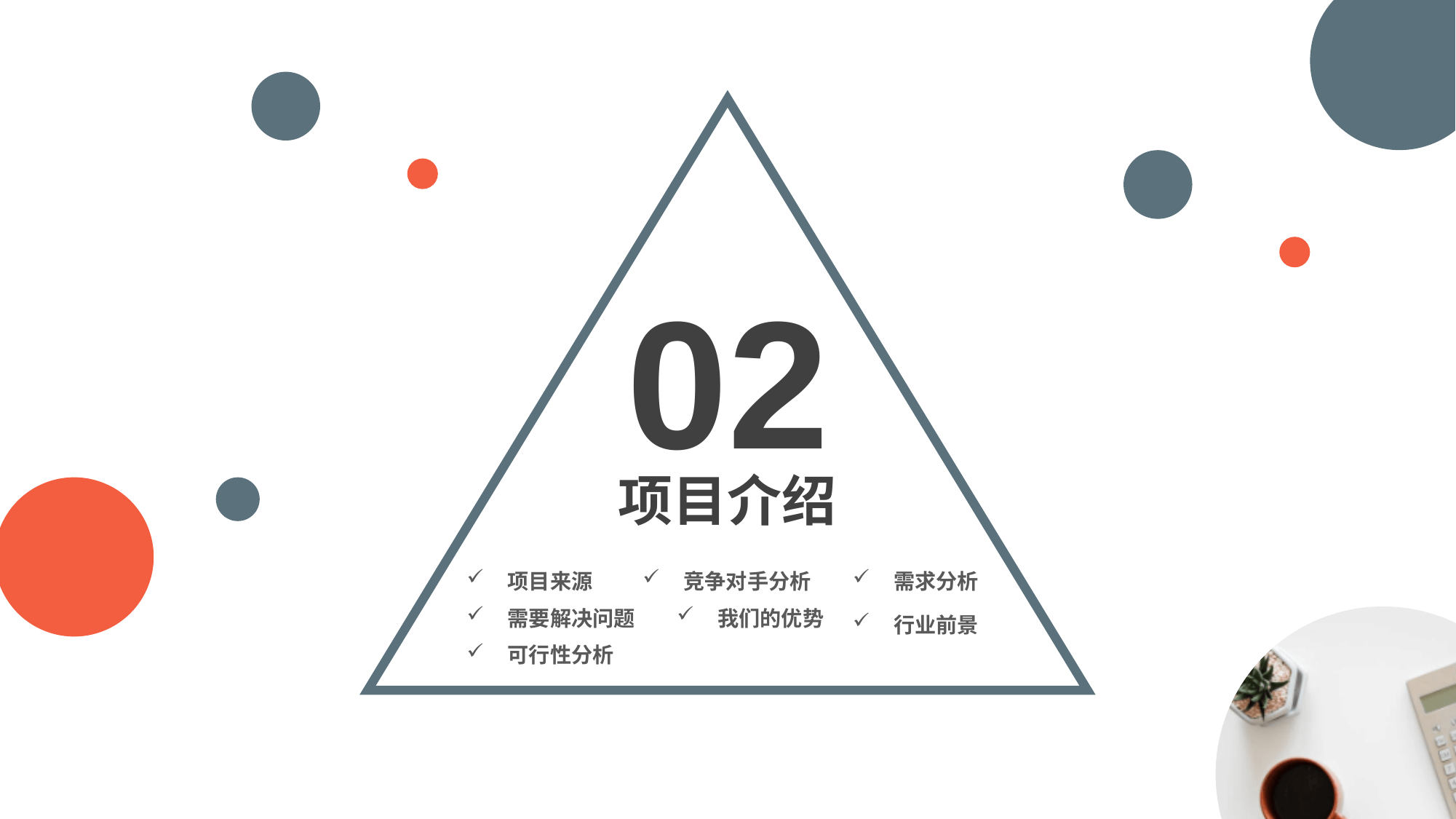

02
项目介绍

项目来源
竞争对手分析
需求分析

需要解决问题
我们的优势

行业前景
可行性分析